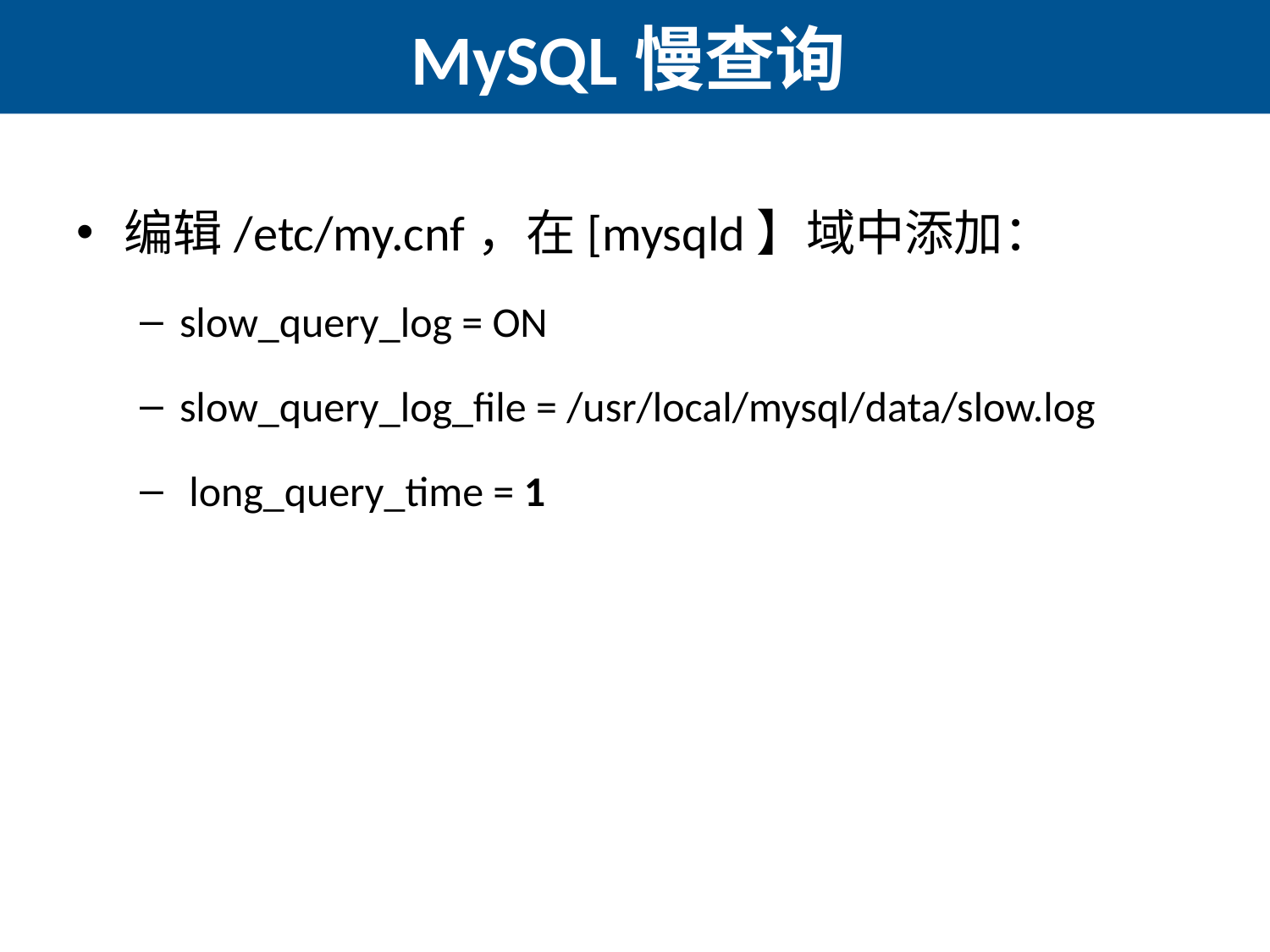

# MySQL慢查询
编辑/etc/my.cnf，在[mysqld】域中添加：
slow_query_log = ON
slow_query_log_file = /usr/local/mysql/data/slow.log
 long_query_time = 1